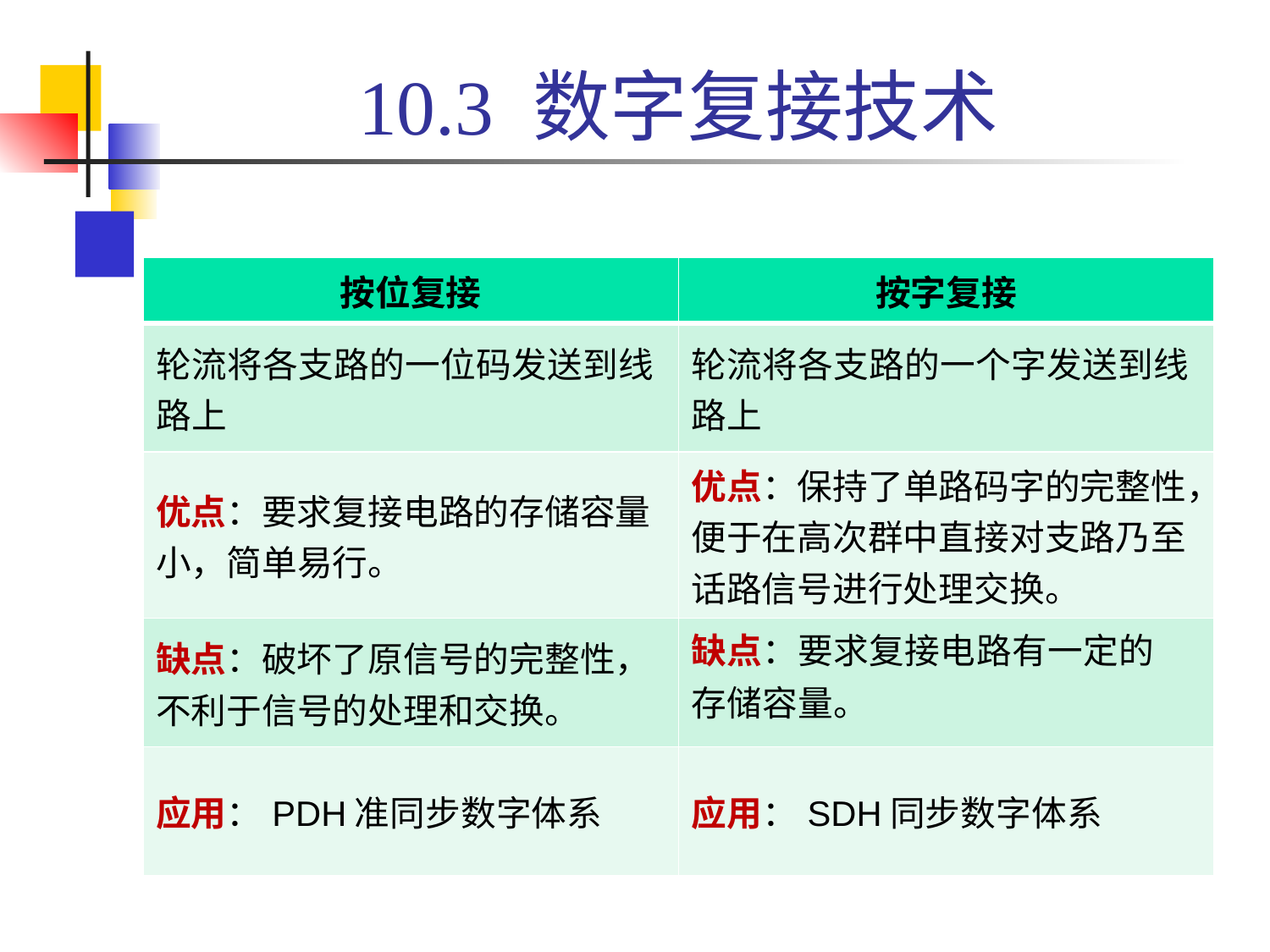

# 10.3 数字复接技术
| 按位复接 | 按字复接 |
| --- | --- |
| 轮流将各支路的一位码发送到线路上 | 轮流将各支路的一个字发送到线路上 |
| 优点：要求复接电路的存储容量小，简单易行。 | 优点：保持了单路码字的完整性， 便于在高次群中直接对支路乃至 话路信号进行处理交换。 |
| 缺点：破坏了原信号的完整性， 不利于信号的处理和交换。 | 缺点：要求复接电路有一定的 存储容量。 |
| 应用：PDH准同步数字体系 | 应用：SDH同步数字体系 |